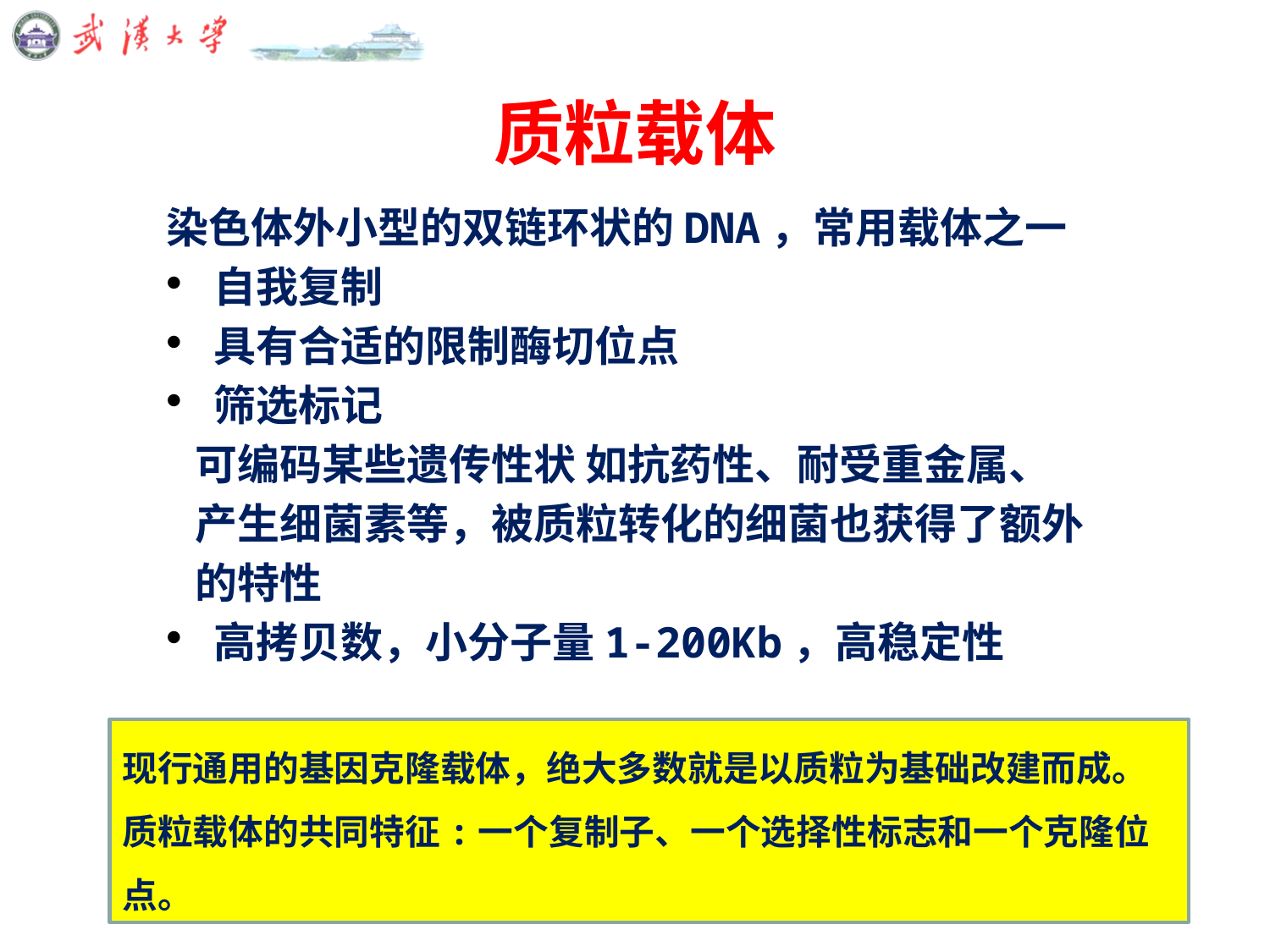

# 质粒载体
染色体外小型的双链环状的DNA，常用载体之一
自我复制
具有合适的限制酶切位点
筛选标记
  可编码某些遗传性状 如抗药性、耐受重金属、
  产生细菌素等，被质粒转化的细菌也获得了额外
  的特性
高拷贝数，小分子量1-200Kb，高稳定性

现行通用的基因克隆载体，绝大多数就是以质粒为基础改建而成。
质粒载体的共同特征:一个复制子、一个选择性标志和一个克隆位点。